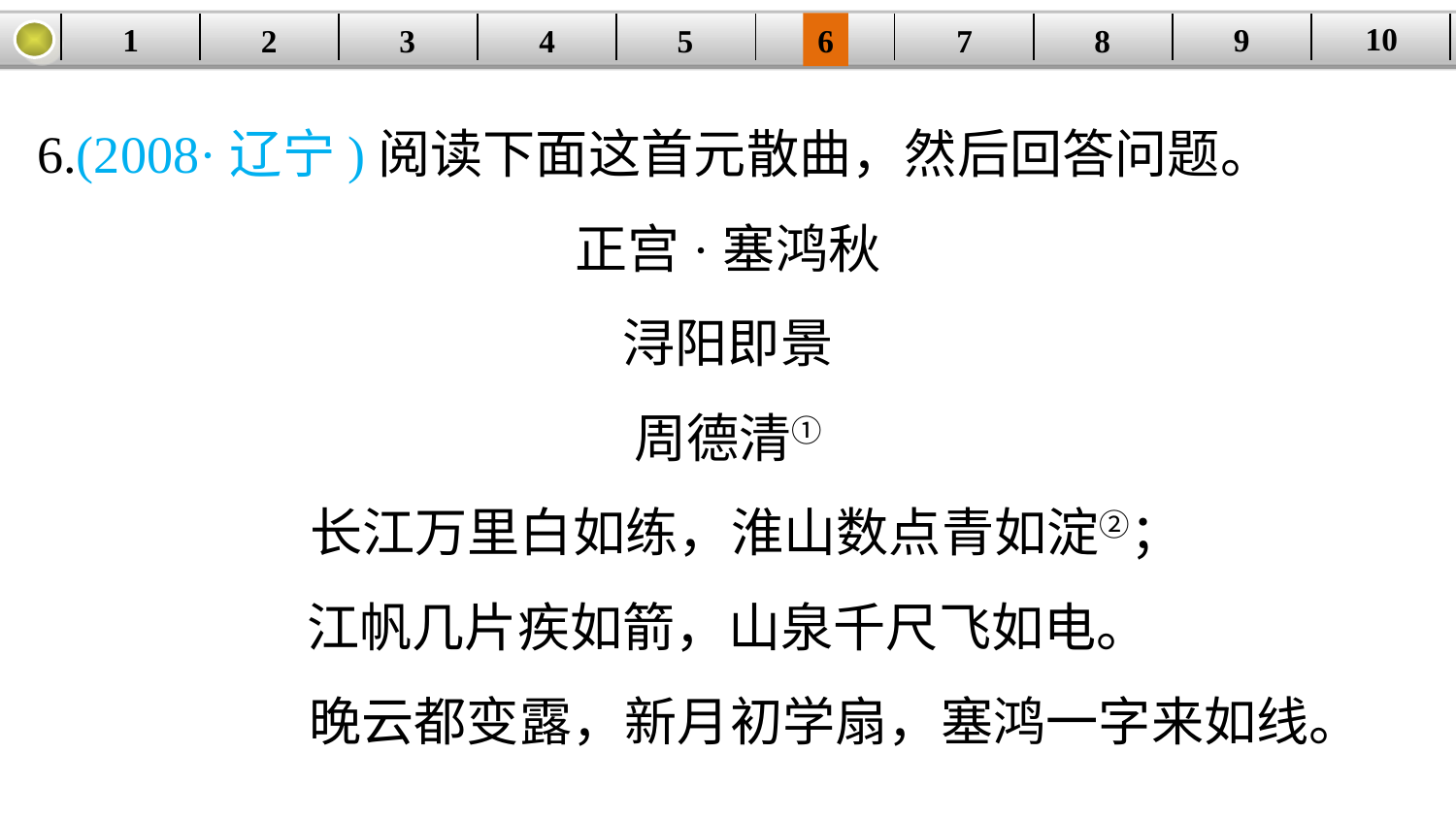

10

9
1
3
4
5
6
8
2
|  |  |  |  |  |  |  |  |  |  |
| --- | --- | --- | --- | --- | --- | --- | --- | --- | --- |
7

6.(2008·辽宁)阅读下面这首元散曲，然后回答问题。
正宫·塞鸿秋
浔阳即景
周德清①
  长江万里白如练，淮山数点青如淀②；
江帆几片疾如箭，山泉千尺飞如电。
                 晚云都变露，新月初学扇，塞鸿一字来如线。